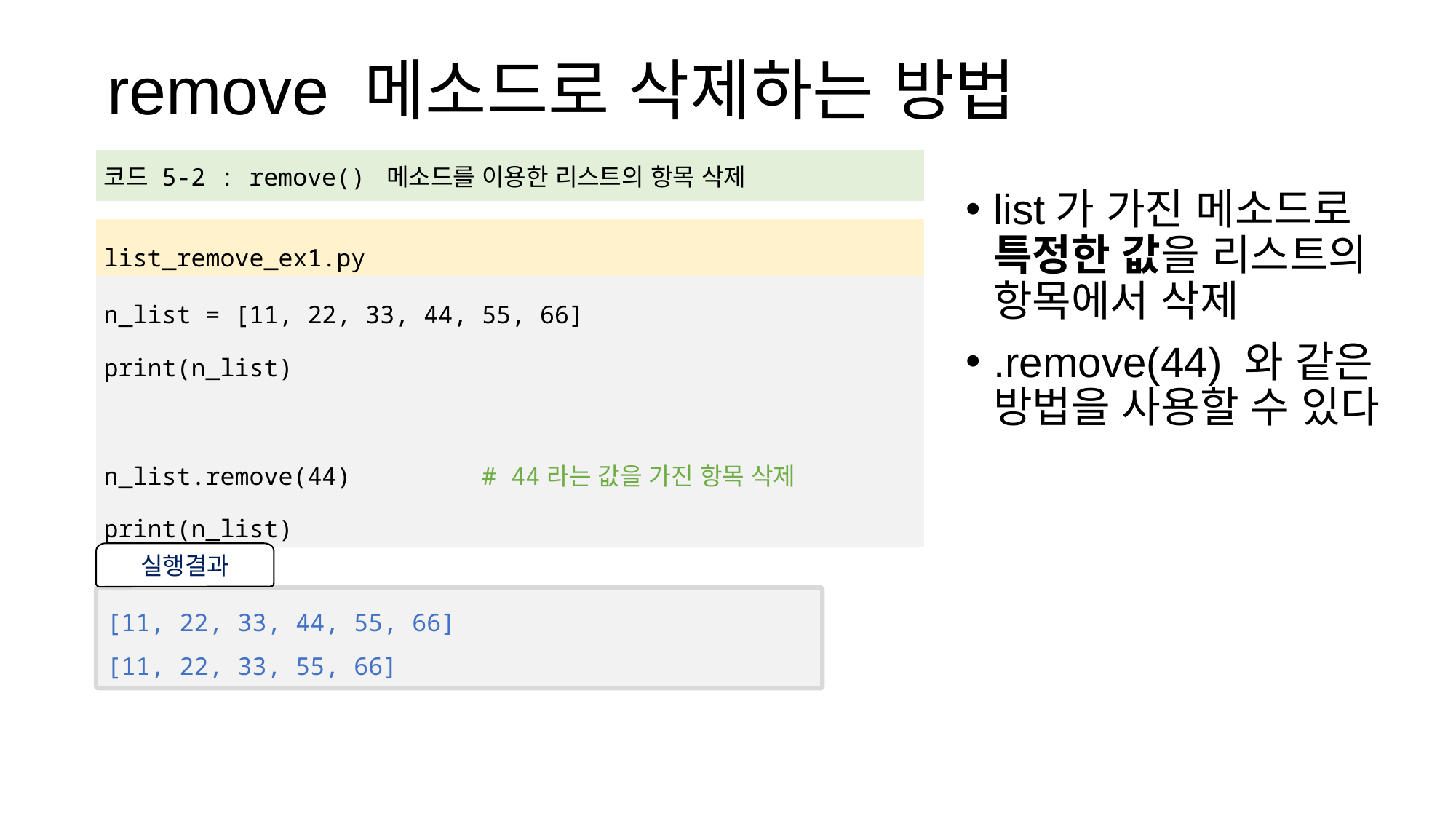

# remove 메소드로 삭제하는 방법
| 코드 5-2 : remove() 메소드를 이용한 리스트의 항목 삭제 |
| --- |
|  |
| list\_remove\_ex1.py |
| n\_list = [11, 22, 33, 44, 55, 66] print(n\_list) n\_list.remove(44) # 44라는 값을 가진 항목 삭제 print(n\_list) |
list가 가진 메소드로 특정한 값을 리스트의 항목에서 삭제
.remove(44) 와 같은 방법을 사용할 수 있다

실행결과

[11, 22, 33, 44, 55, 66]
[11, 22, 33, 55, 66]